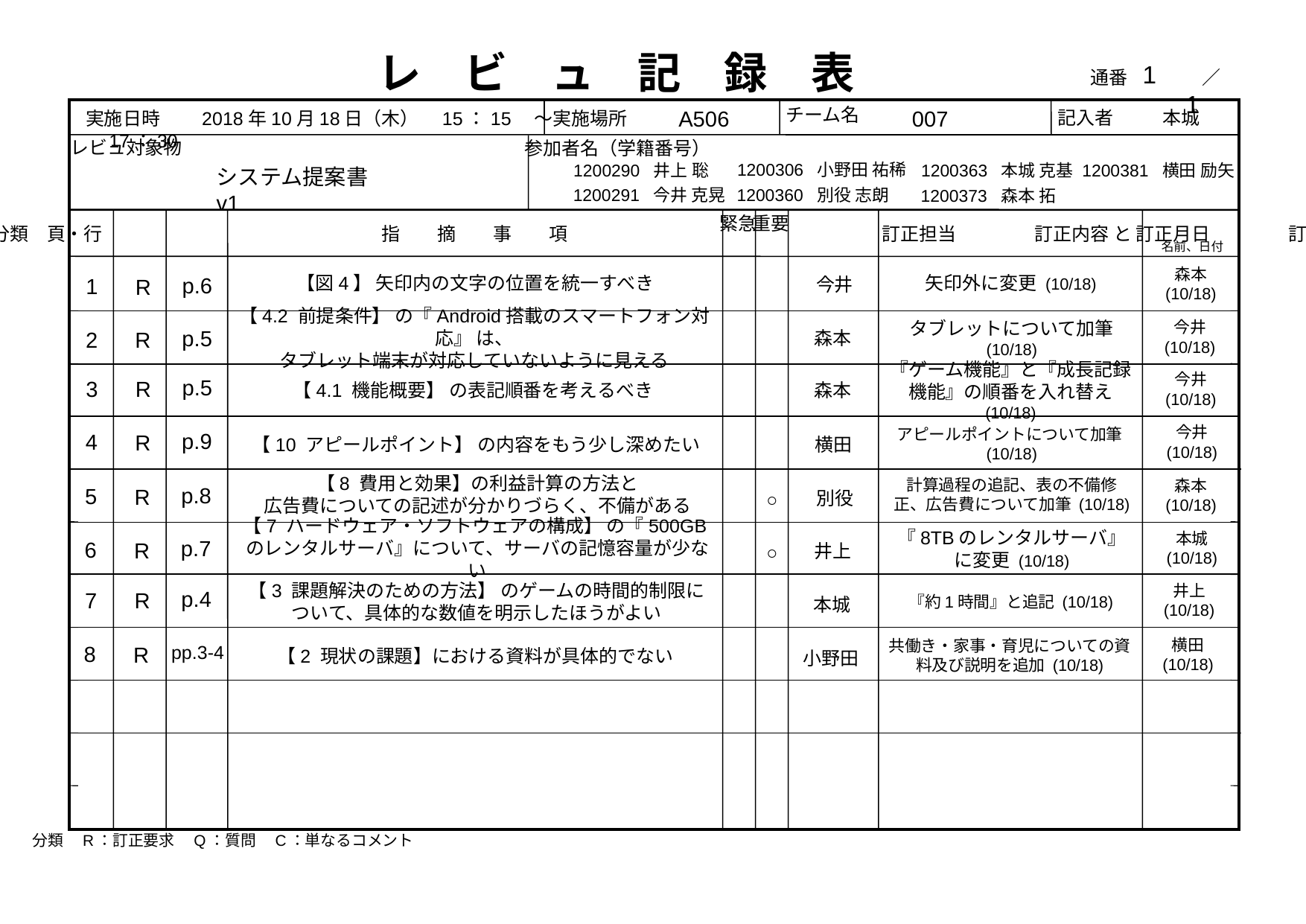

レ　ビ　ュ　記　録　表
通番　　　　／
チーム名

記入者
実施日時　　2018年10月18日（木）　15：15　～　17：30
実施場所
レビュ対象物
参加者名（学籍番号）

重要
緊急

番号　分類　頁・行　　　　　　　　　　　　　　　指　　摘　　事　　項　　　　　　　　　　　　             　　訂正担当　　　 　訂正内容 と 訂正月日　 　　　訂正確認
名前、日付

分類　R：訂正要求　Q：質問　C：単なるコメント
1　　　1
007
A506
本城
1200306  小野田 祐稀
1200381  横田 励矢
1200363  本城 克基
1200290  井上 聡
システム提案書v1
1200291  今井 克晃
1200360  別役 志朗
1200373  森本 拓
森本
(10/18)
矢印外に変更 (10/18)
【図4】 矢印内の文字の位置を統一すべき
p.6
今井
1
R
【4.2 前提条件】 の『Android搭載のスマートフォン対応』 は、
タブレット端末が対応していないように見える
今井
(10/18)
p.5
2
タブレットについて加筆 (10/18)
森本
R
『ゲーム機能』と『成長記録機能』の順番を入れ替え (10/18)
今井
(10/18)
p.5
3
R
森本
【4.1 機能概要】 の表記順番を考えるべき
今井
(10/18)
アピールポイントについて加筆(10/18)
p.9
4
R
【10 アピールポイント】 の内容をもう少し深めたい
横田
【8 費用と効果】の利益計算の方法と
広告費についての記述が分かりづらく、不備がある
計算過程の追記、表の不備修正、広告費について加筆 (10/18)
森本
(10/18)
p.8
5
R
別役
○
【7 ハードウェア・ソフトウェアの構成】 の『500GBのレンタルサーバ』について、サーバの記憶容量が少ない
『8TBのレンタルサーバ』に変更 (10/18)
本城
(10/18)
p.7
6
R
井上
○
【3 課題解決のための方法】 のゲームの時間的制限について、具体的な数値を明示したほうがよい
井上
(10/18)
p.4
7
R
『約1時間』と追記 (10/18)
本城
横田
(10/18)
共働き・家事・育児についての資料及び説明を追加 (10/18)
pp.3-4
8
R
【2 現状の課題】における資料が具体的でない
小野田